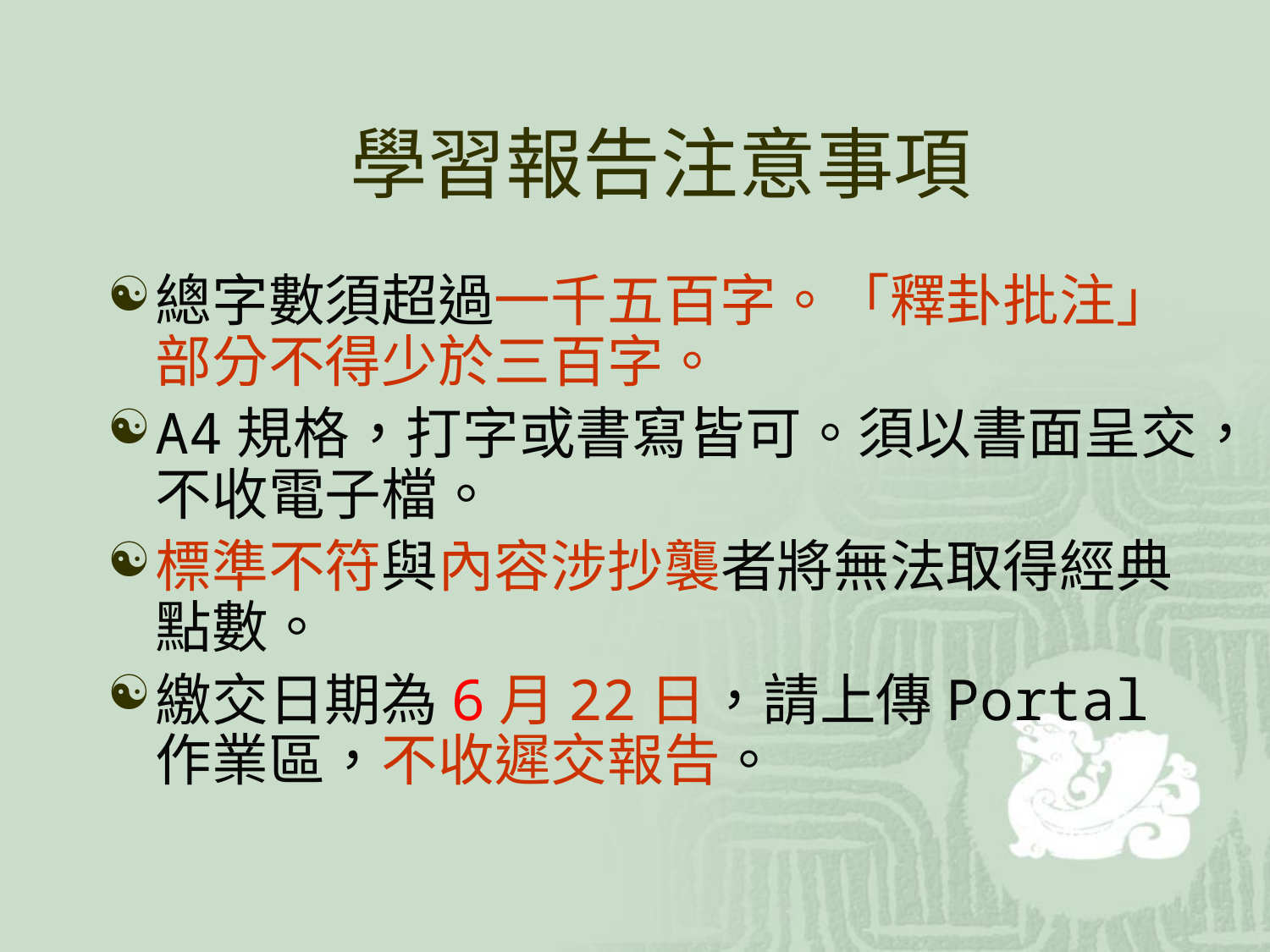

# 學習報告注意事項
總字數須超過一千五百字。「釋卦批注」部分不得少於三百字。
A4規格，打字或書寫皆可。須以書面呈交，不收電子檔。
標準不符與內容涉抄襲者將無法取得經典點數。
繳交日期為6月22日，請上傳Portal作業區，不收遲交報告。